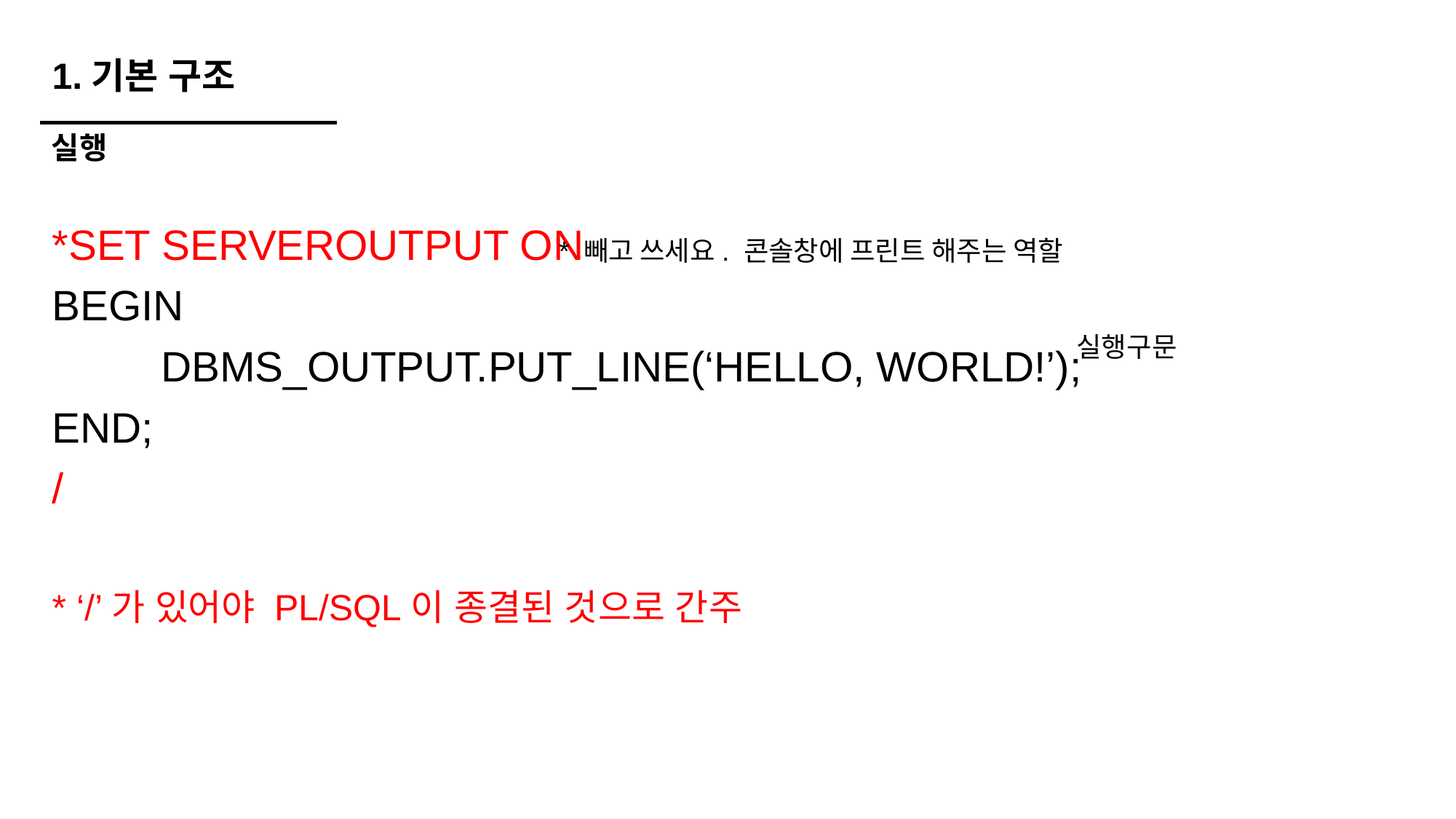

# 1.기본 구조
실행
*SET SERVEROUTPUT ON
BEGIN
	DBMS_OUTPUT.PUT_LINE(‘HELLO, WORLD!’);
END;
/

* ‘/’가 있어야 PL/SQL이 종결된 것으로 간주
* 빼고 쓰세요. 콘솔창에 프린트 해주는 역할
실행구문